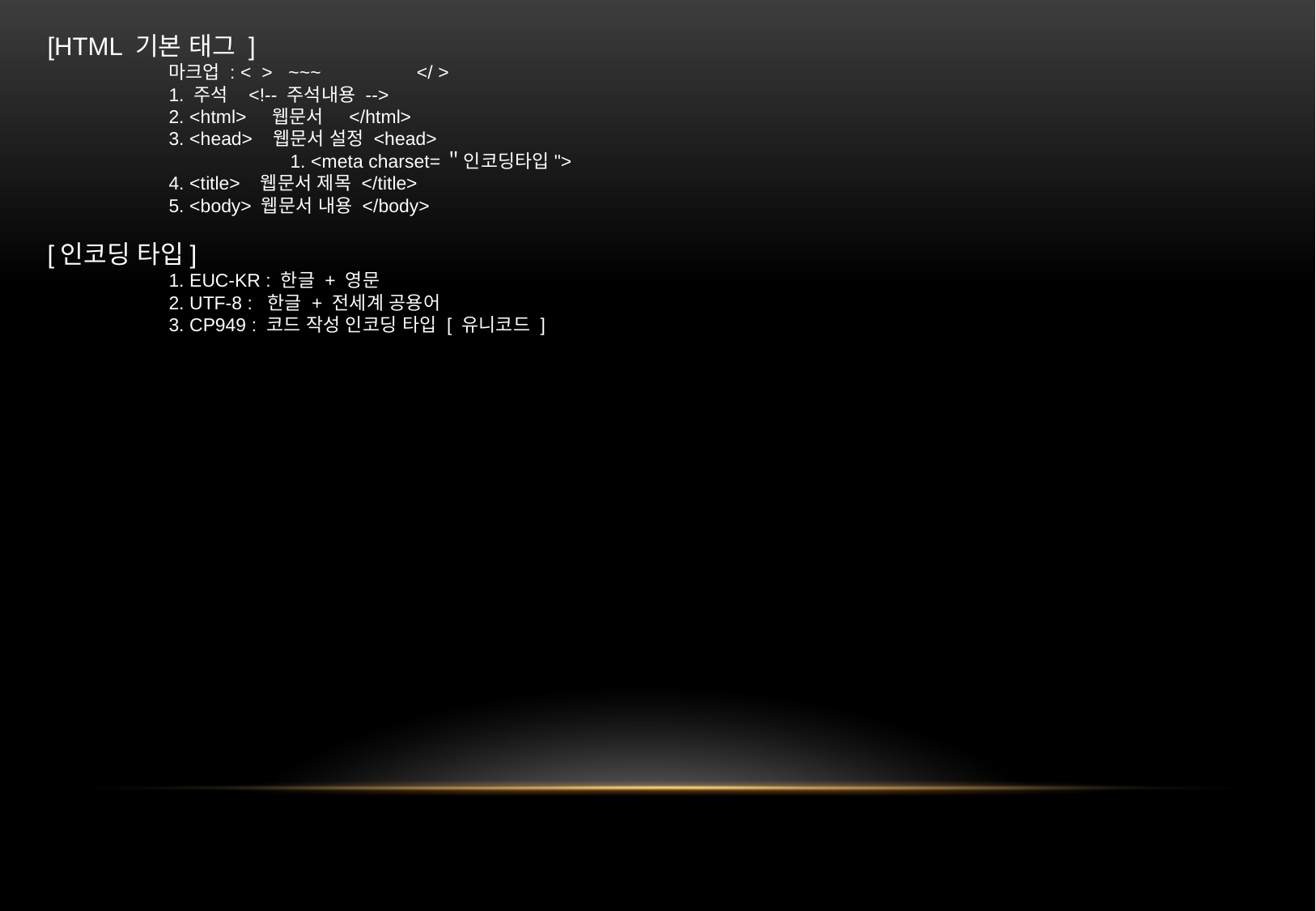

[HTML 기본 태그 ]
	마크업 : <  >   ~~~	 </ >
	1. 주석   <!-- 주석내용 -->
 	2. <html>    웹문서    </html>
	3. <head>   웹문서 설정 <head>
		1. <meta charset=＂인코딩타입">
	4. <title>   웹문서 제목 </title>
	5. <body> 웹문서 내용 </body>

[인코딩 타입]
	1. EUC-KR : 한글 + 영문
	2. UTF-8 :  한글 + 전세계 공용어
	3. CP949 : 코드 작성 인코딩 타입 [ 유니코드 ]